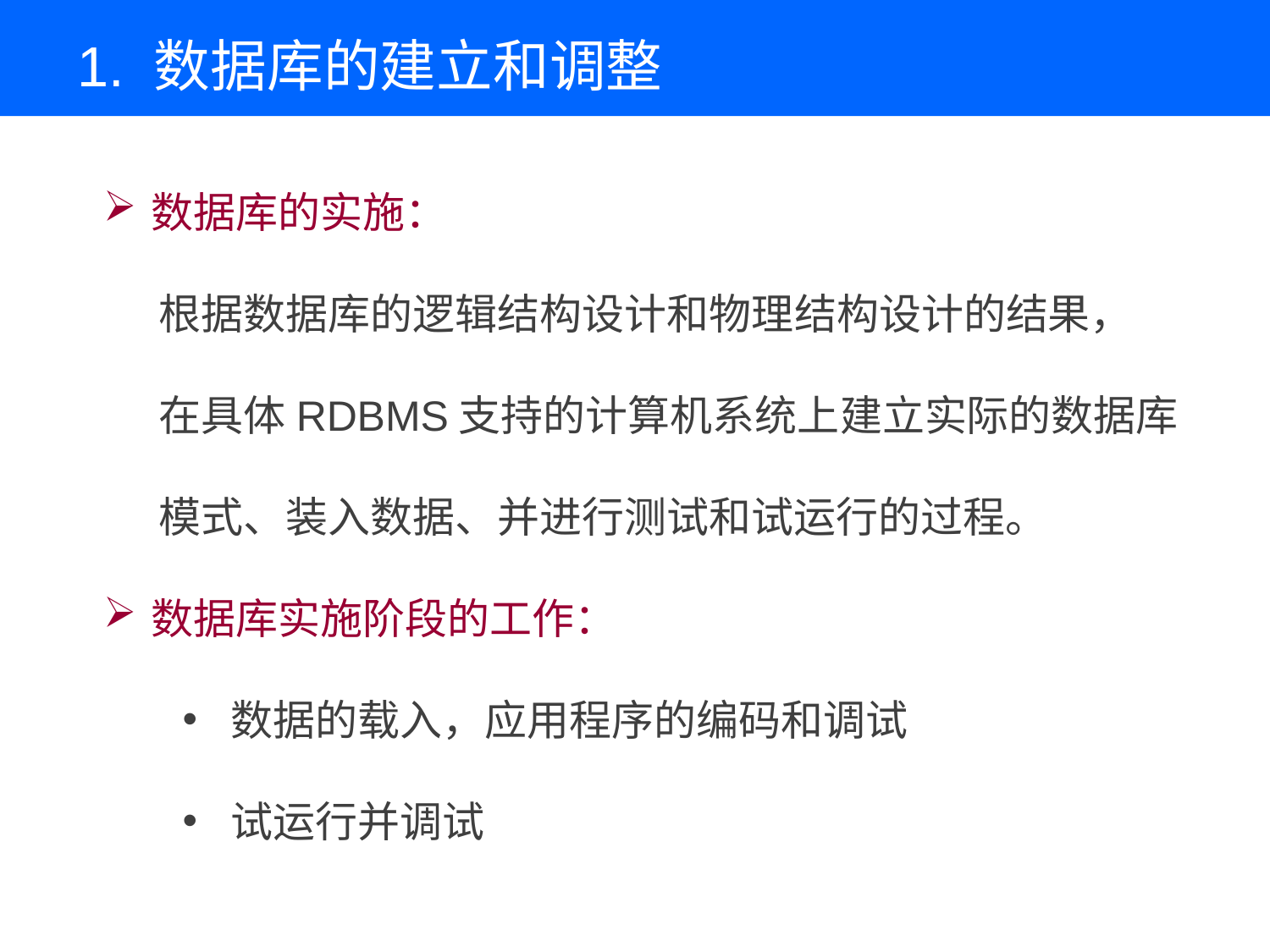

# 1. 数据库的建立和调整
数据库的实施：
  根据数据库的逻辑结构设计和物理结构设计的结果，
  在具体RDBMS支持的计算机系统上建立实际的数据库
  模式、装入数据、并进行测试和试运行的过程。
数据库实施阶段的工作：
数据的载入，应用程序的编码和调试
试运行并调试